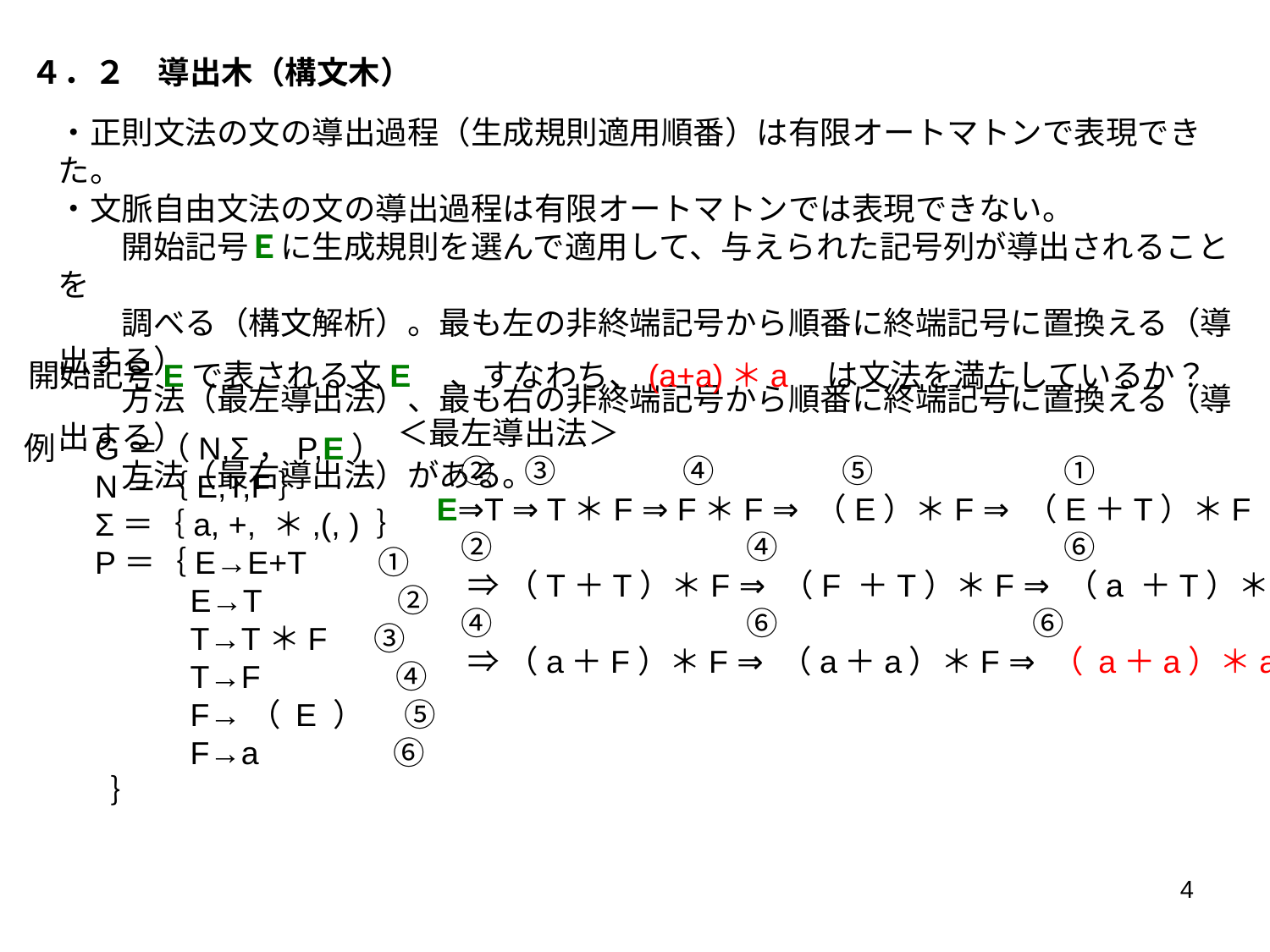

４．２　導出木（構文木）
・正則文法の文の導出過程（生成規則適用順番）は有限オートマトンで表現できた。
・文脈自由文法の文の導出過程は有限オートマトンでは表現できない。
　　開始記号Ｅに生成規則を選んで適用して、与えられた記号列が導出されることを
　　調べる（構文解析）。最も左の非終端記号から順番に終端記号に置換える（導出する）
　　方法（最左導出法）、最も右の非終端記号から順番に終端記号に置換える（導出する）
　　方法（最右導出法）がある。
開始記号Eで表される文E　、すなわち、(a+a)＊a　は文法を満たしているか？
＜最左導出法＞
　　②　③　　　　④　　　　⑤　　　　　　①
　E⇒T ⇒ T＊F ⇒ F＊F ⇒ （E）＊F ⇒ （E＋T）＊F
　　②　　　　　　　　④　　　　　　　　　⑥
　　 ⇒ （T＋T）＊F ⇒ （F ＋T）＊F ⇒ （a ＋T）＊F
　　④　　　　　　　　⑥　　　　　　　　⑥
　　 ⇒ （a＋F）＊F ⇒ （a＋a）＊F ⇒ （ a＋a）＊a

例　G＝（N,Σ，P,E）
　　N＝｛E,T,F｝
　　Σ＝｛a, +, ＊,(, ) ｝
　　P＝｛E→E+T　　①
　　　　　E→T　　　　②
　　　　　T→T＊F　 ③
　　　　　T→F　　　　④
　　　　　F→（ E ）　 ⑤
　　　　　F→a　　　　⑥
           ｝
4